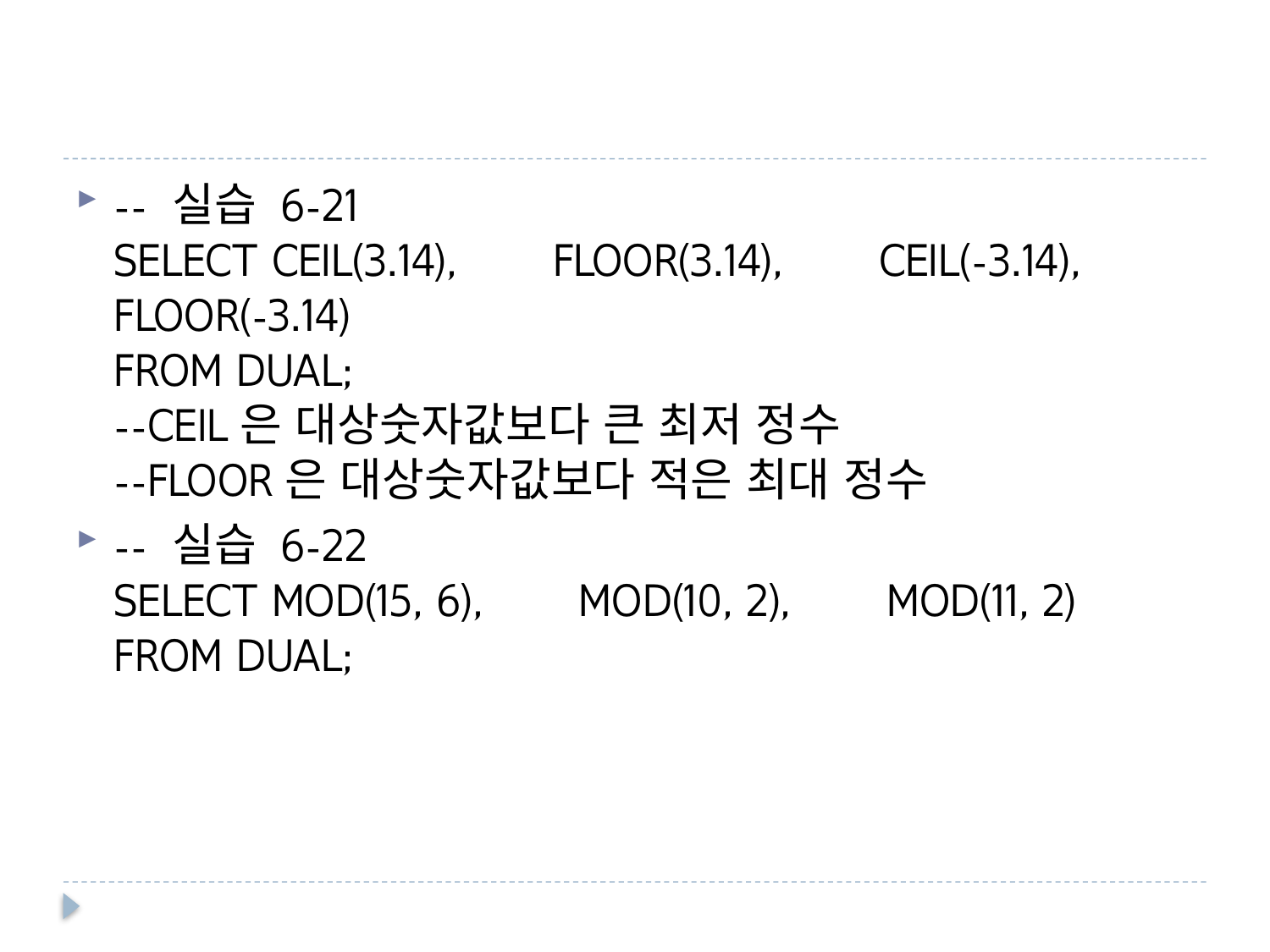

#
-- 실습 6-21
SELECT CEIL(3.14),       FLOOR(3.14),       CEIL(-3.14),       FLOOR(-3.14)
FROM DUAL;
--CEIL은 대상숫자값보다 큰 최저 정수
--FLOOR은 대상숫자값보다 적은 최대 정수
-- 실습 6-22
SELECT MOD(15, 6),       MOD(10, 2),       MOD(11, 2)  FROM DUAL;